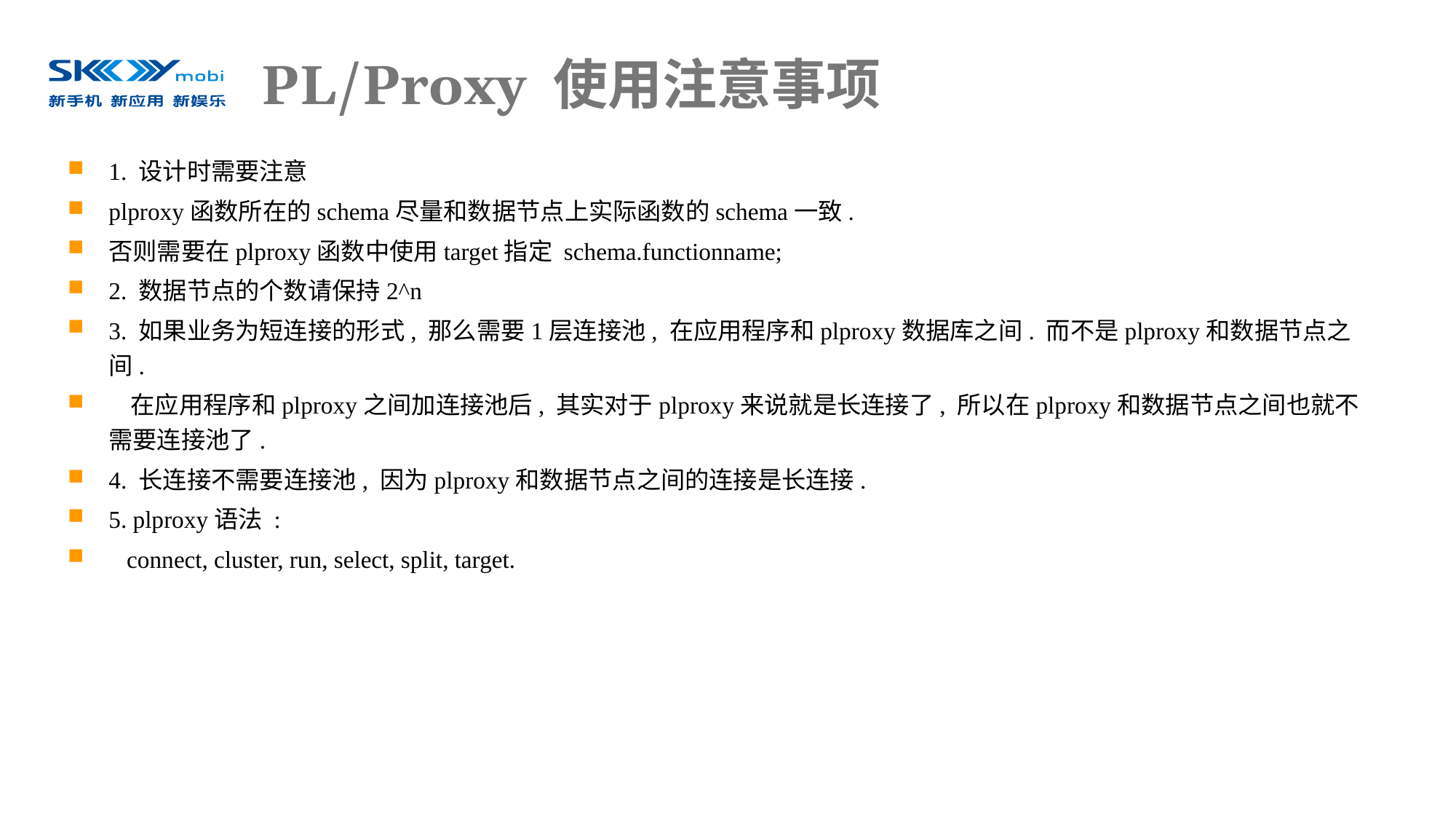

# PL/Proxy 使用注意事项
1. 设计时需要注意
plproxy函数所在的schema尽量和数据节点上实际函数的schema一致.
否则需要在plproxy函数中使用target指定 schema.functionname;
2. 数据节点的个数请保持2^n
3. 如果业务为短连接的形式, 那么需要1层连接池, 在应用程序和plproxy数据库之间. 而不是plproxy和数据节点之间.
   在应用程序和plproxy之间加连接池后, 其实对于plproxy来说就是长连接了, 所以在plproxy和数据节点之间也就不需要连接池了.
4. 长连接不需要连接池, 因为plproxy和数据节点之间的连接是长连接.
5. plproxy语法 :
   connect, cluster, run, select, split, target.